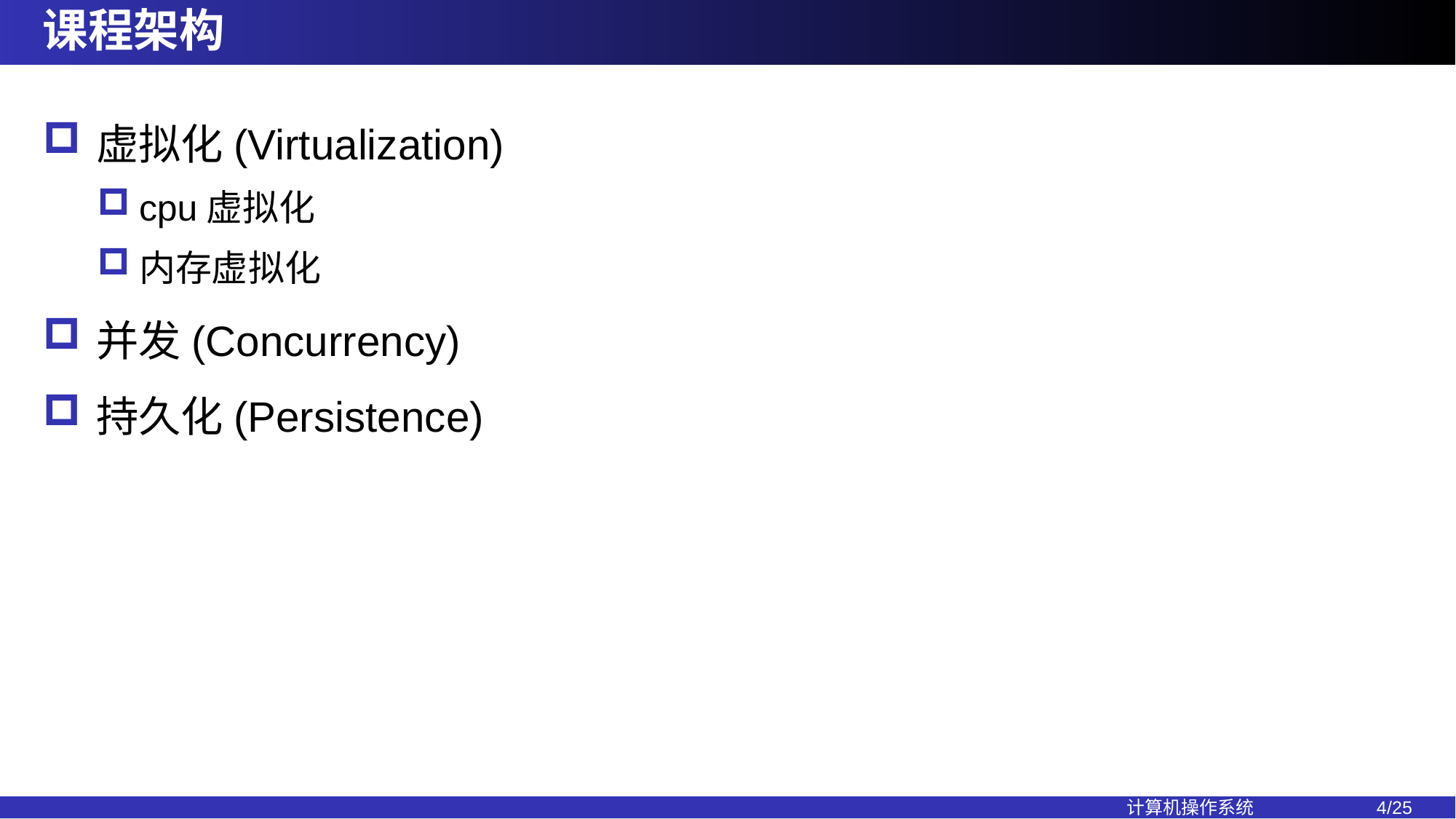

# 课程架构
虚拟化(Virtualization)
cpu虚拟化
内存虚拟化
并发(Concurrency)
持久化(Persistence)
计算机操作系统                     4/25